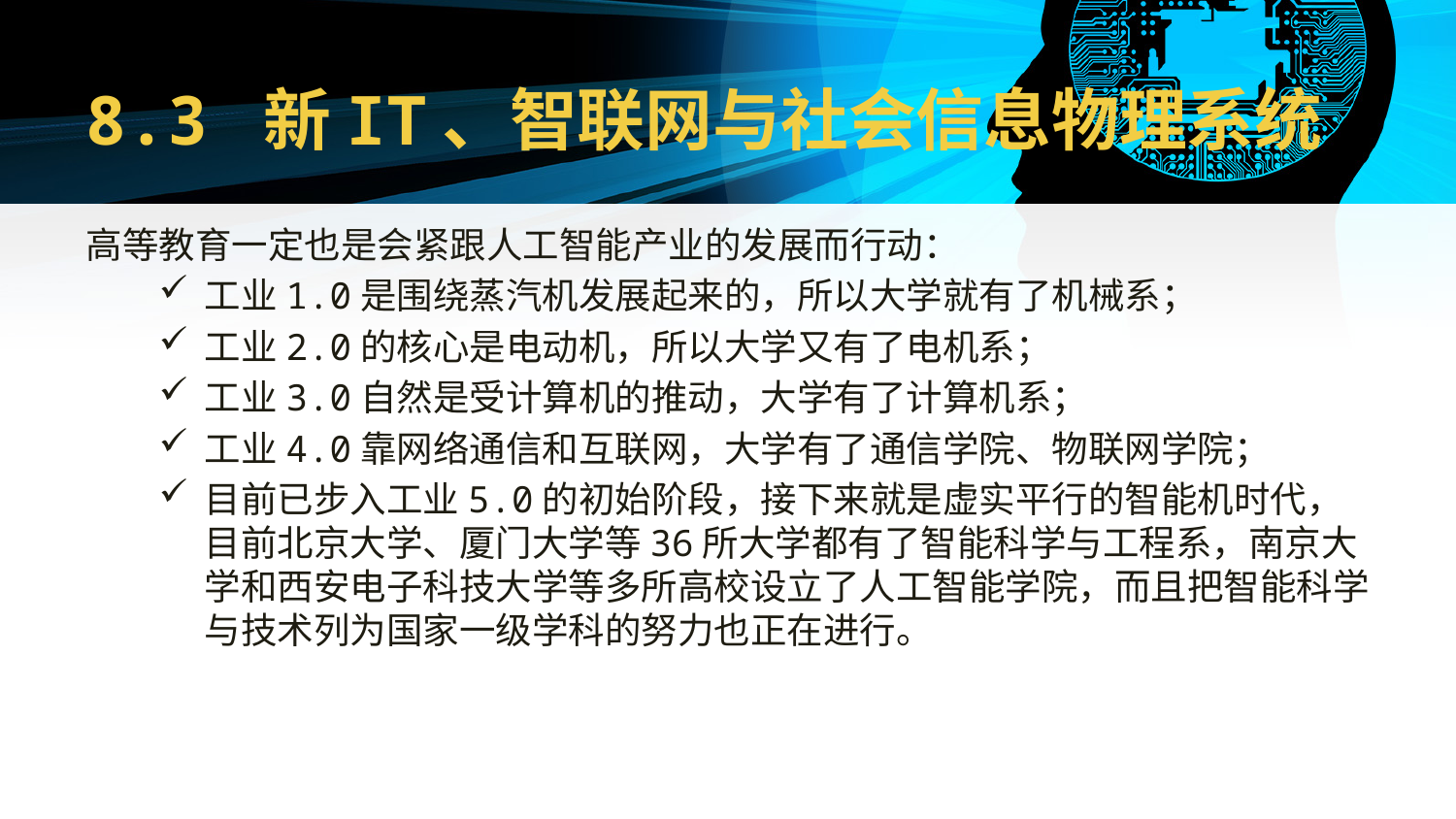

# 8.3 新IT、智联网与社会信息物理系统
高等教育一定也是会紧跟人工智能产业的发展而行动：
工业1.0是围绕蒸汽机发展起来的，所以大学就有了机械系；
工业2.0的核心是电动机，所以大学又有了电机系；
工业3.0自然是受计算机的推动，大学有了计算机系；
工业4.0靠网络通信和互联网，大学有了通信学院、物联网学院；
目前已步入工业5.0的初始阶段，接下来就是虚实平行的智能机时代，目前北京大学、厦门大学等36所大学都有了智能科学与工程系，南京大学和西安电子科技大学等多所高校设立了人工智能学院，而且把智能科学与技术列为国家一级学科的努力也正在进行。